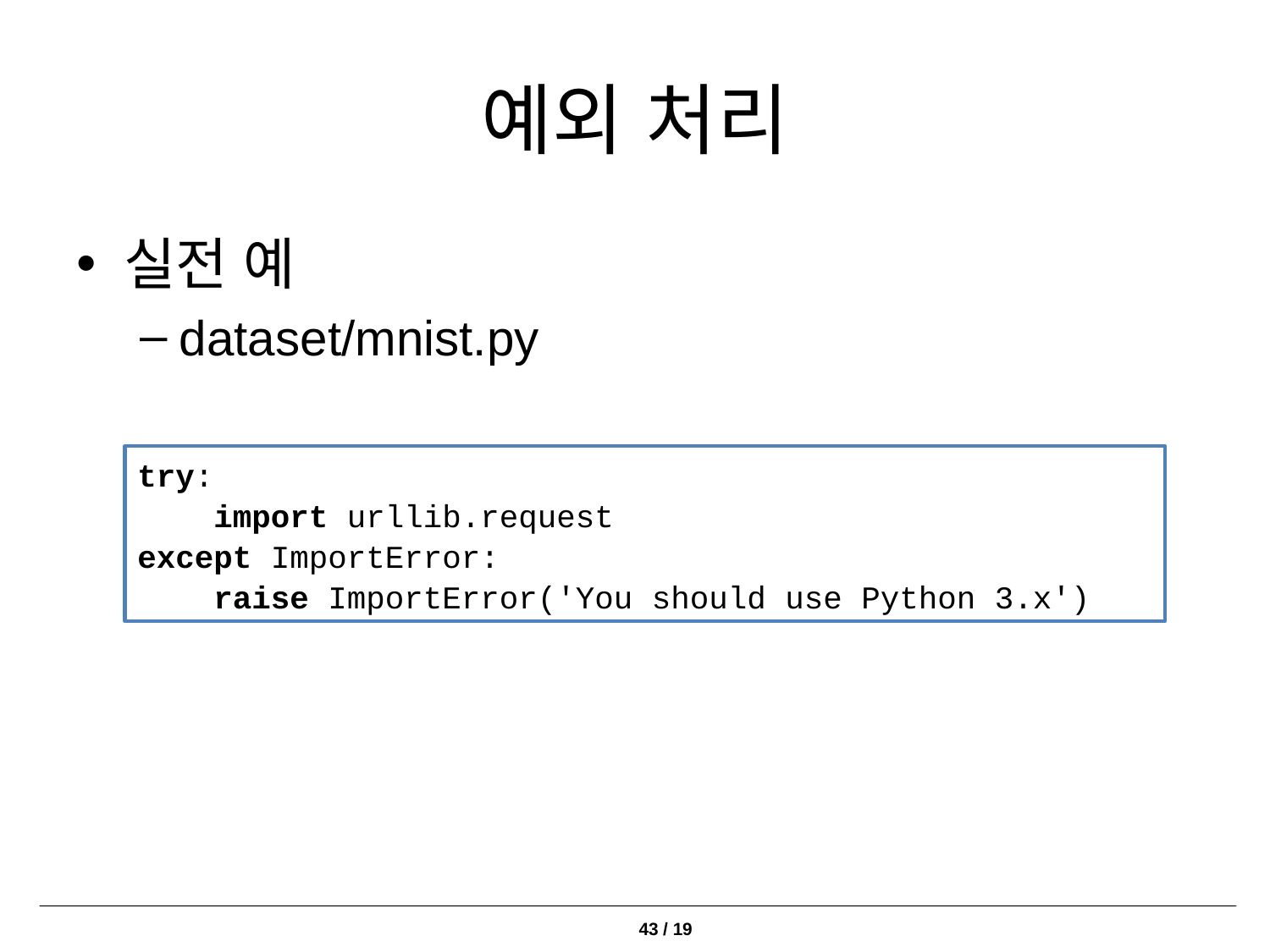

# 예외 처리
실전 예
dataset/mnist.py
try:
    import urllib.request
except ImportError:
    raise ImportError('You should use Python 3.x')